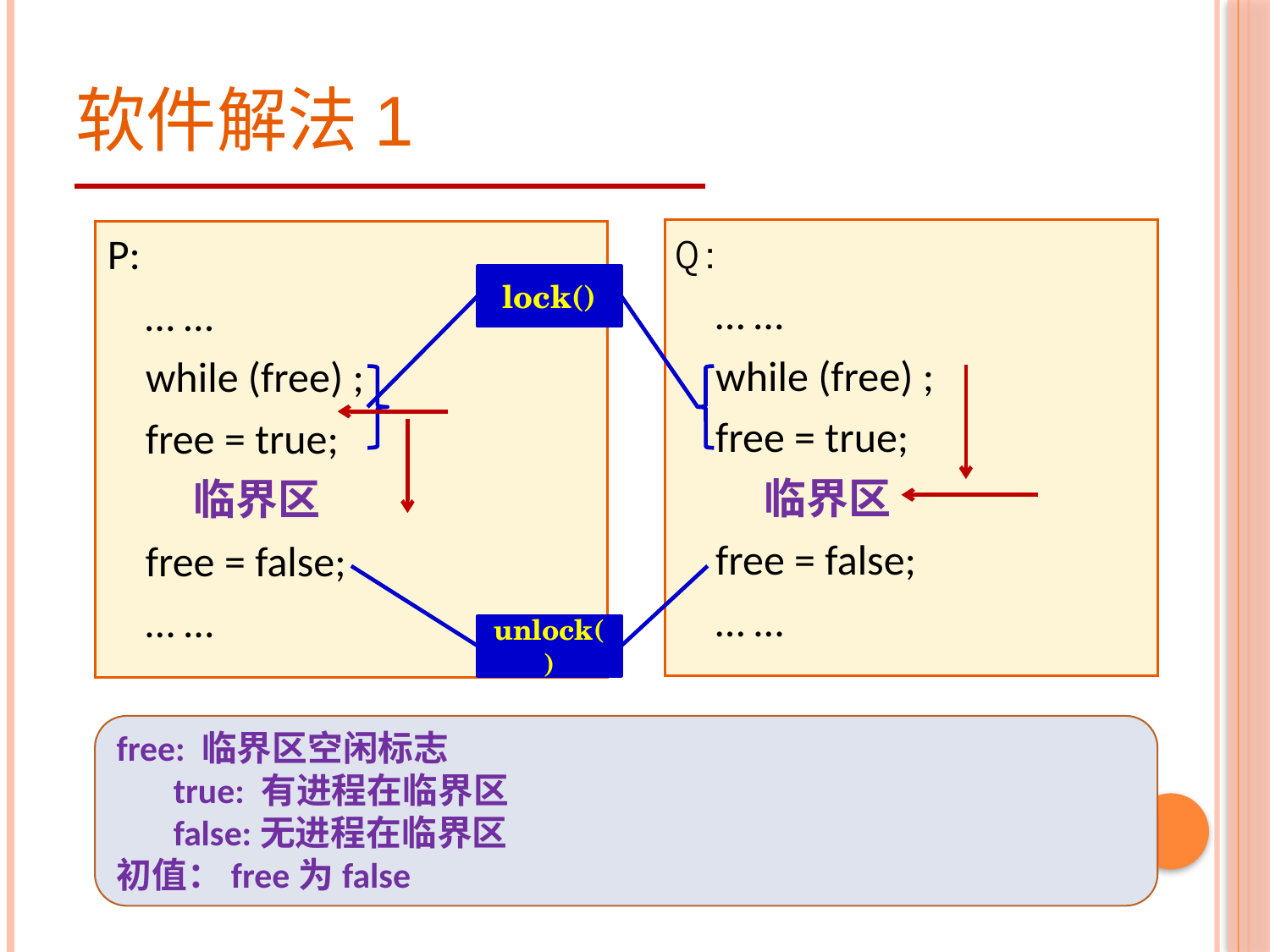

# 软件解法1
Q:
	… …
    while (free) ;
    free = true;
        临界区
    free = false;
    … …
P:
	… …
    while (free) ;
    free = true;
        临界区
    free = false;
    … …
lock()

unlock()
free: 临界区空闲标志
      true: 有进程在临界区
      false:无进程在临界区
初值：free为false